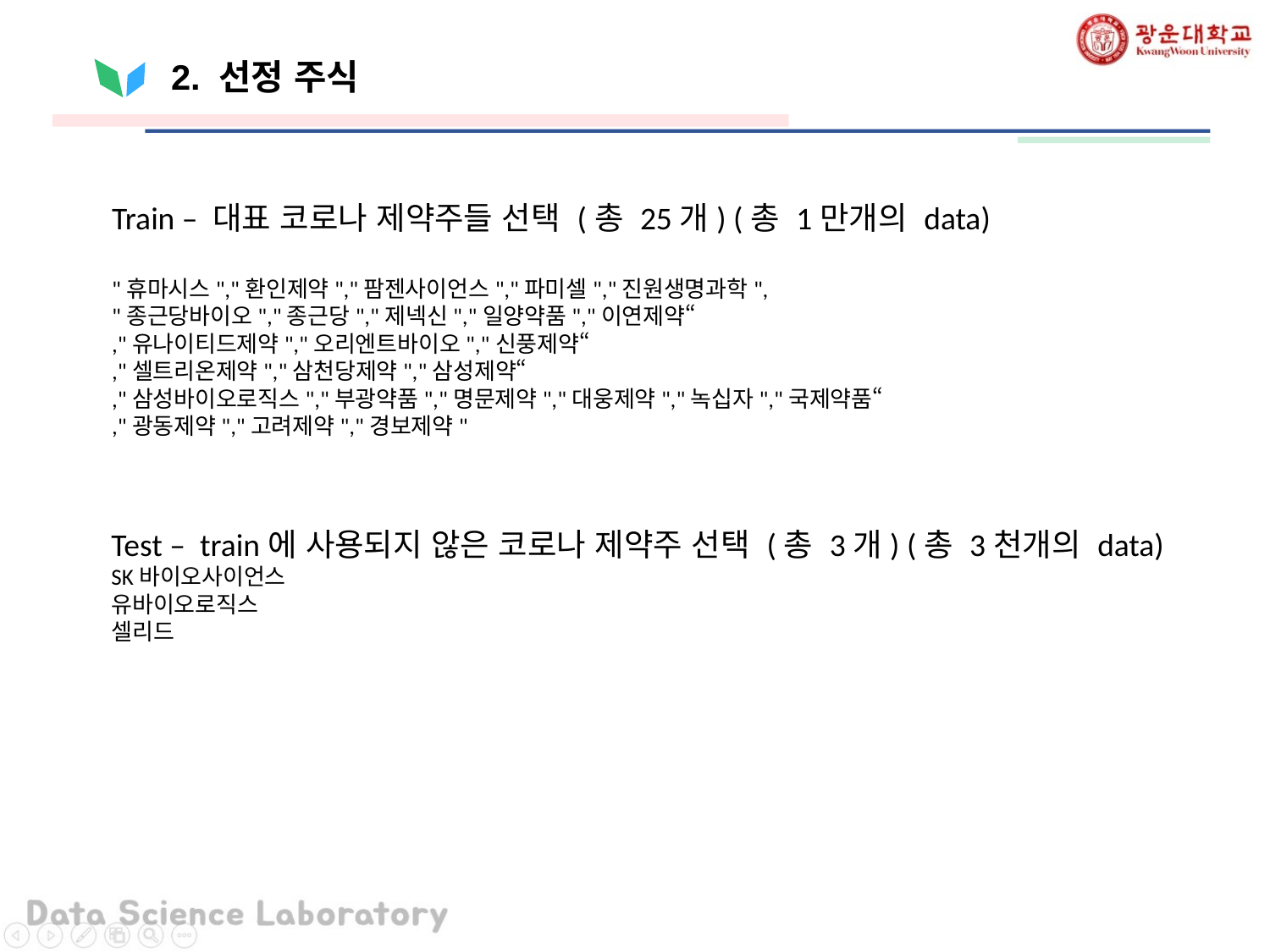

# 2. 선정 주식
Train – 대표 코로나 제약주들 선택 (총 25개) (총 1만개의 data)

"휴마시스","환인제약","팜젠사이언스","파미셀","진원생명과학",
"종근당바이오","종근당","제넥신","일양약품","이연제약“
,"유나이티드제약","오리엔트바이오","신풍제약“
,"셀트리온제약","삼천당제약","삼성제약“
,"삼성바이오로직스","부광약품","명문제약","대웅제약","녹십자","국제약품“
,"광동제약","고려제약","경보제약"
Test –  train에 사용되지 않은 코로나 제약주 선택 (총 3개) (총 3천개의 data)
SK바이오사이언스
유바이오로직스
셀리드